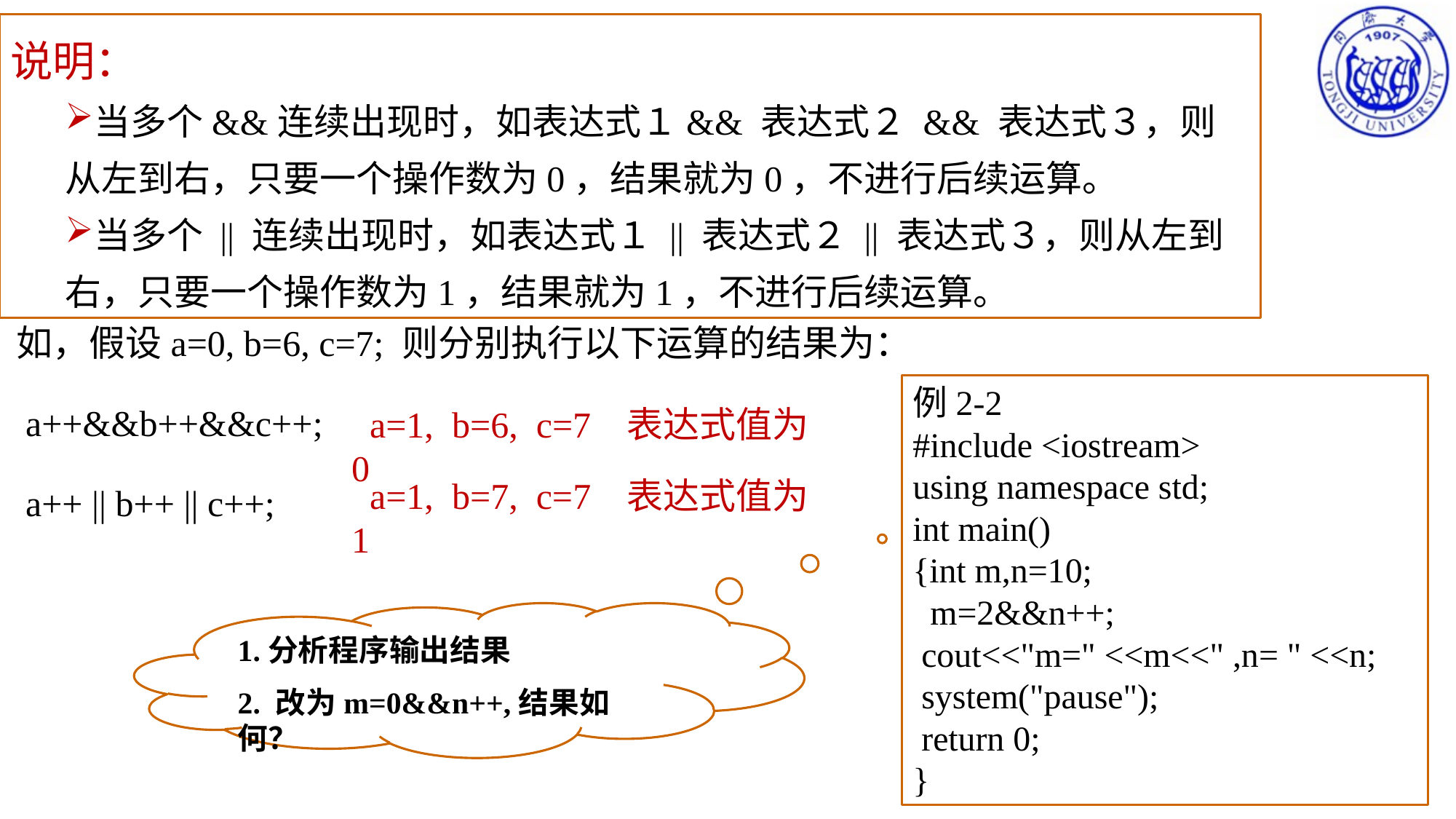

说明：
当多个&&连续出现时，如表达式１&& 表达式２ && 表达式３，则从左到右，只要一个操作数为0，结果就为0，不进行后续运算。
当多个 || 连续出现时，如表达式１ || 表达式２ || 表达式３，则从左到右，只要一个操作数为1，结果就为1，不进行后续运算。
如，假设a=0, b=6, c=7; 则分别执行以下运算的结果为：
 a++&&b++&&c++;
 a++ || b++ || c++;
例2-2
#include <iostream>
using namespace std;
int main()
{int m,n=10;
  m=2&&n++;
 cout<<"m=" <<m<<" ,n= " <<n;
 system("pause");
 return 0;
}
  a=1,  b=6,  c=7   表达式值为0
  a=1,  b=7,  c=7   表达式值为1
1.分析程序输出结果
2. 改为m=0&&n++,结果如何？